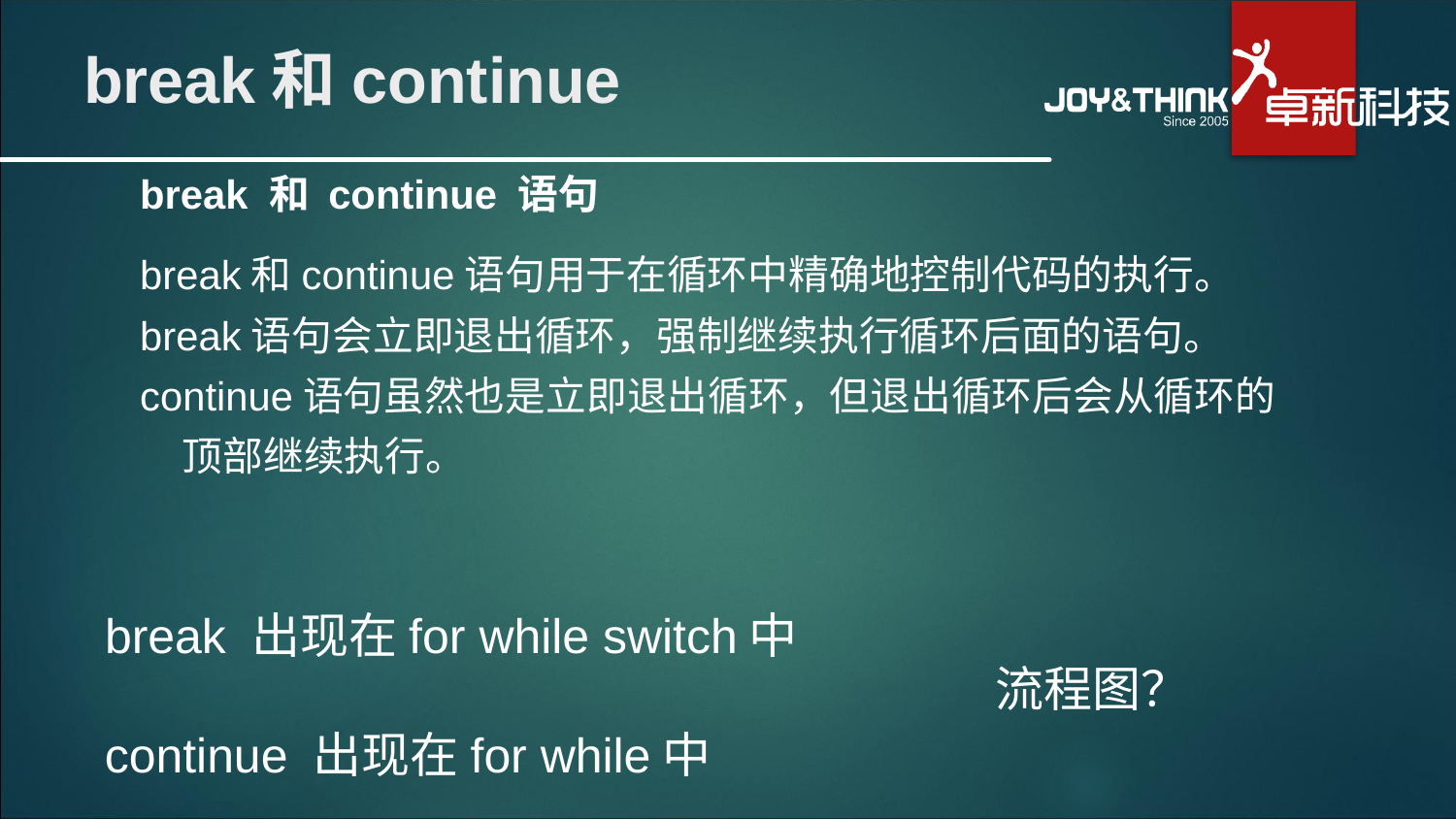

# break和continue
break 和 continue 语句
break和continue语句用于在循环中精确地控制代码的执行。
break语句会立即退出循环，强制继续执行循环后面的语句。
continue语句虽然也是立即退出循环，但退出循环后会从循环的   顶部继续执行。
break 出现在for while switch中
流程图？
continue 出现在for while中